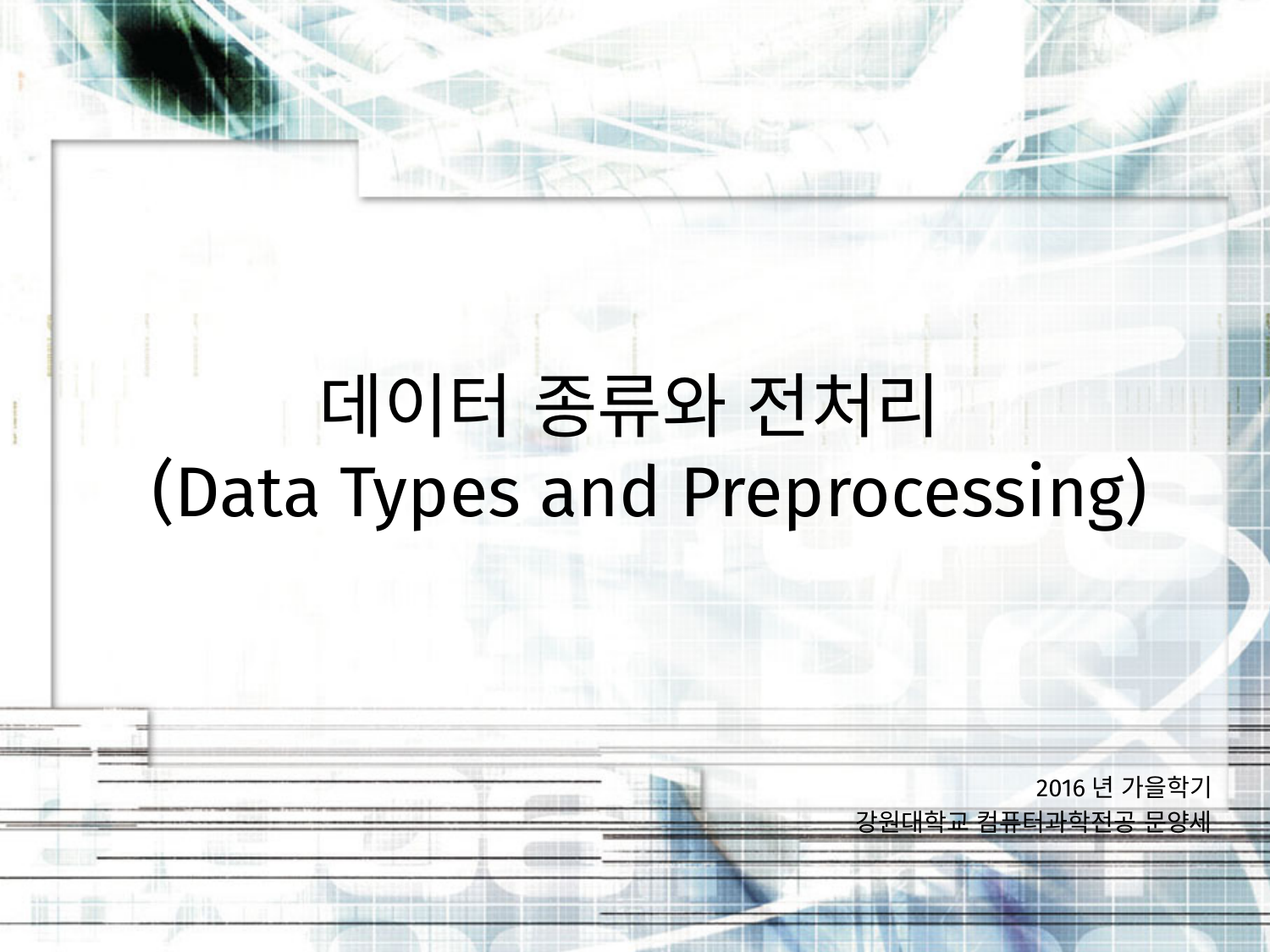

데이터 종류와 전처리
(Data Types and Preprocessing)
2016년 가을학기
강원대학교 컴퓨터과학전공 문양세